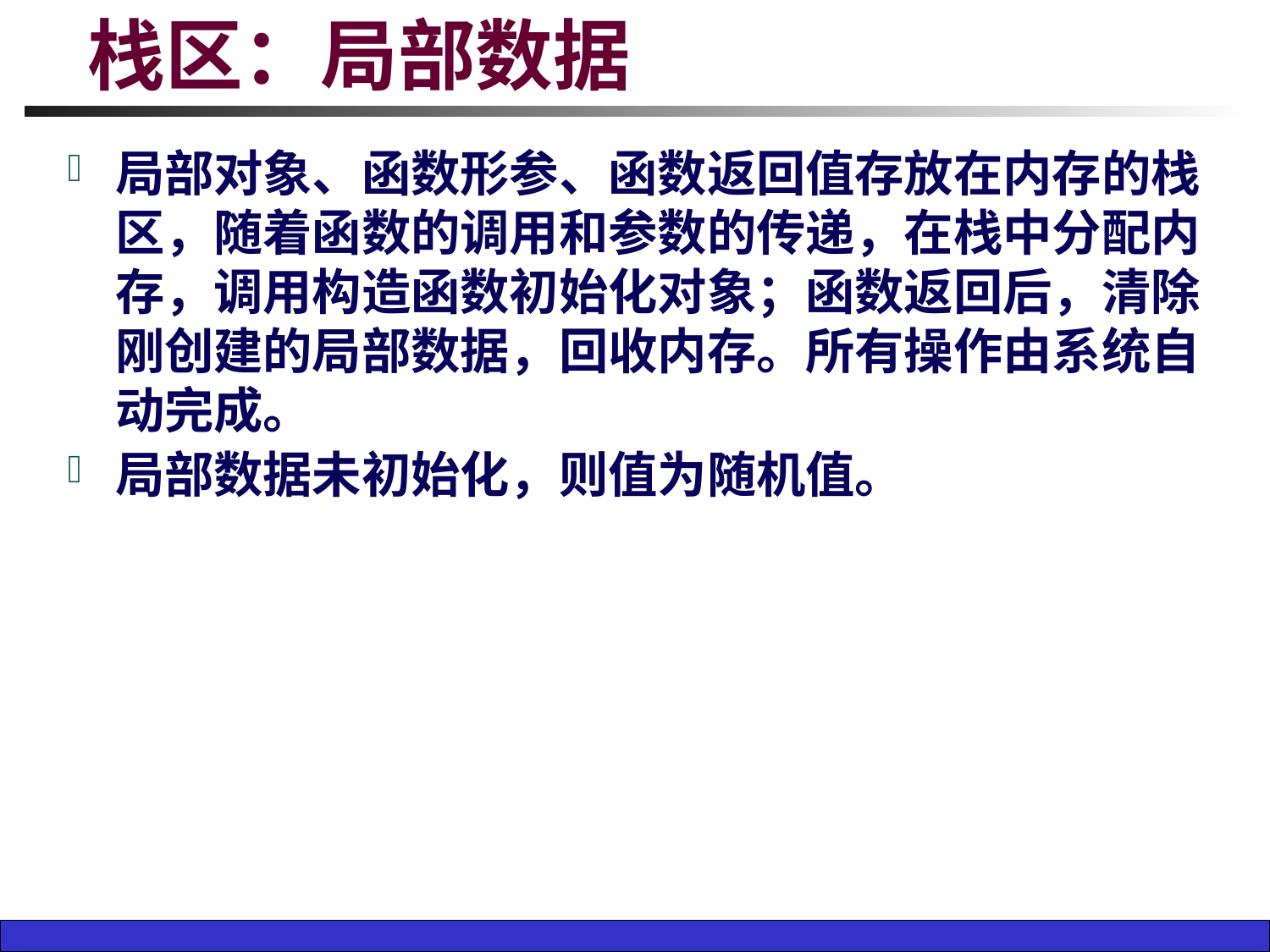

# 栈区：局部数据
局部对象、函数形参、函数返回值存放在内存的栈区，随着函数的调用和参数的传递，在栈中分配内存，调用构造函数初始化对象；函数返回后，清除刚创建的局部数据，回收内存。所有操作由系统自动完成。
局部数据未初始化，则值为随机值。